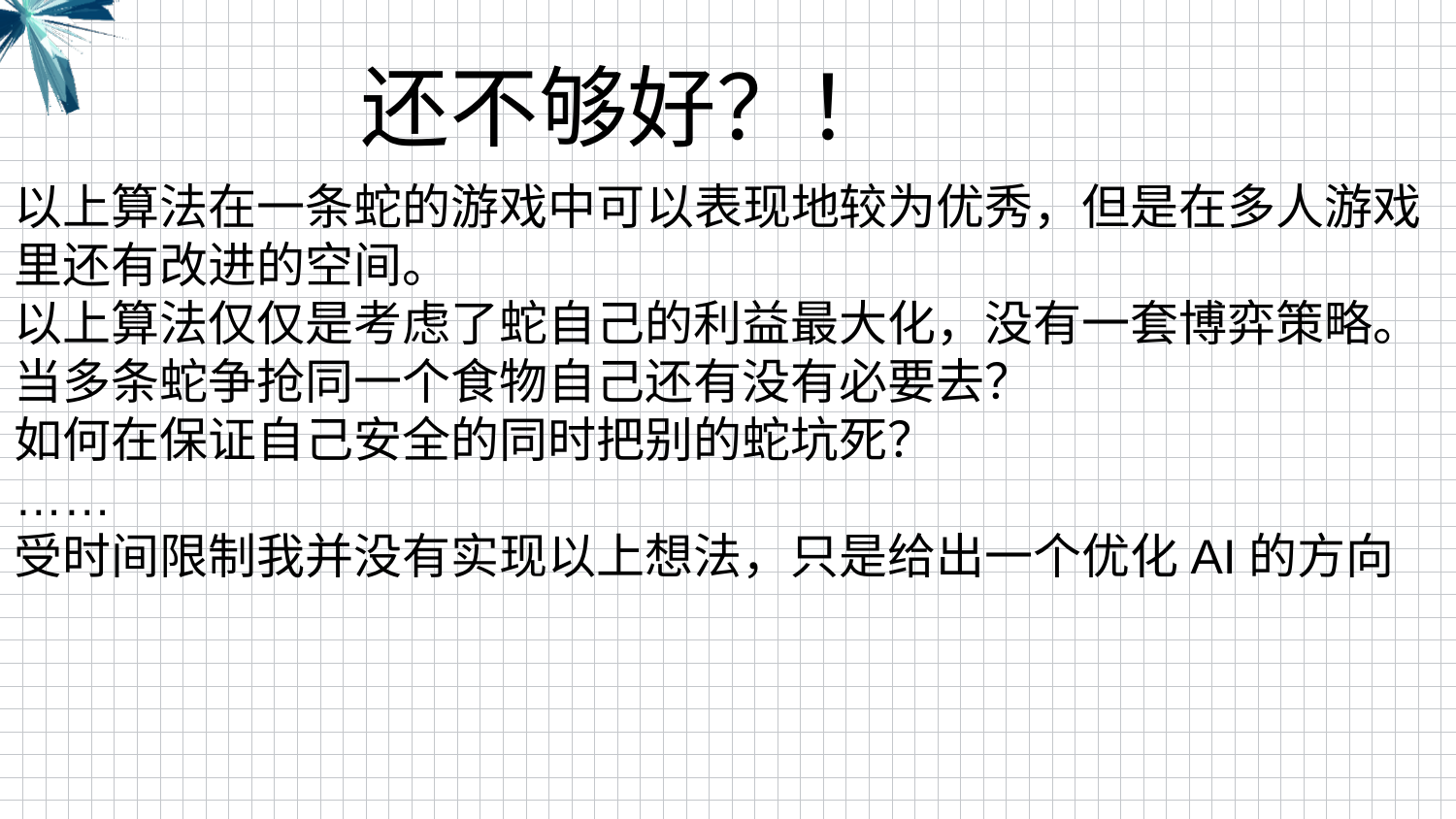

还不够好？！
以上算法在一条蛇的游戏中可以表现地较为优秀，但是在多人游戏里还有改进的空间。
以上算法仅仅是考虑了蛇自己的利益最大化，没有一套博弈策略。
当多条蛇争抢同一个食物自己还有没有必要去？
如何在保证自己安全的同时把别的蛇坑死？
……
受时间限制我并没有实现以上想法，只是给出一个优化AI的方向